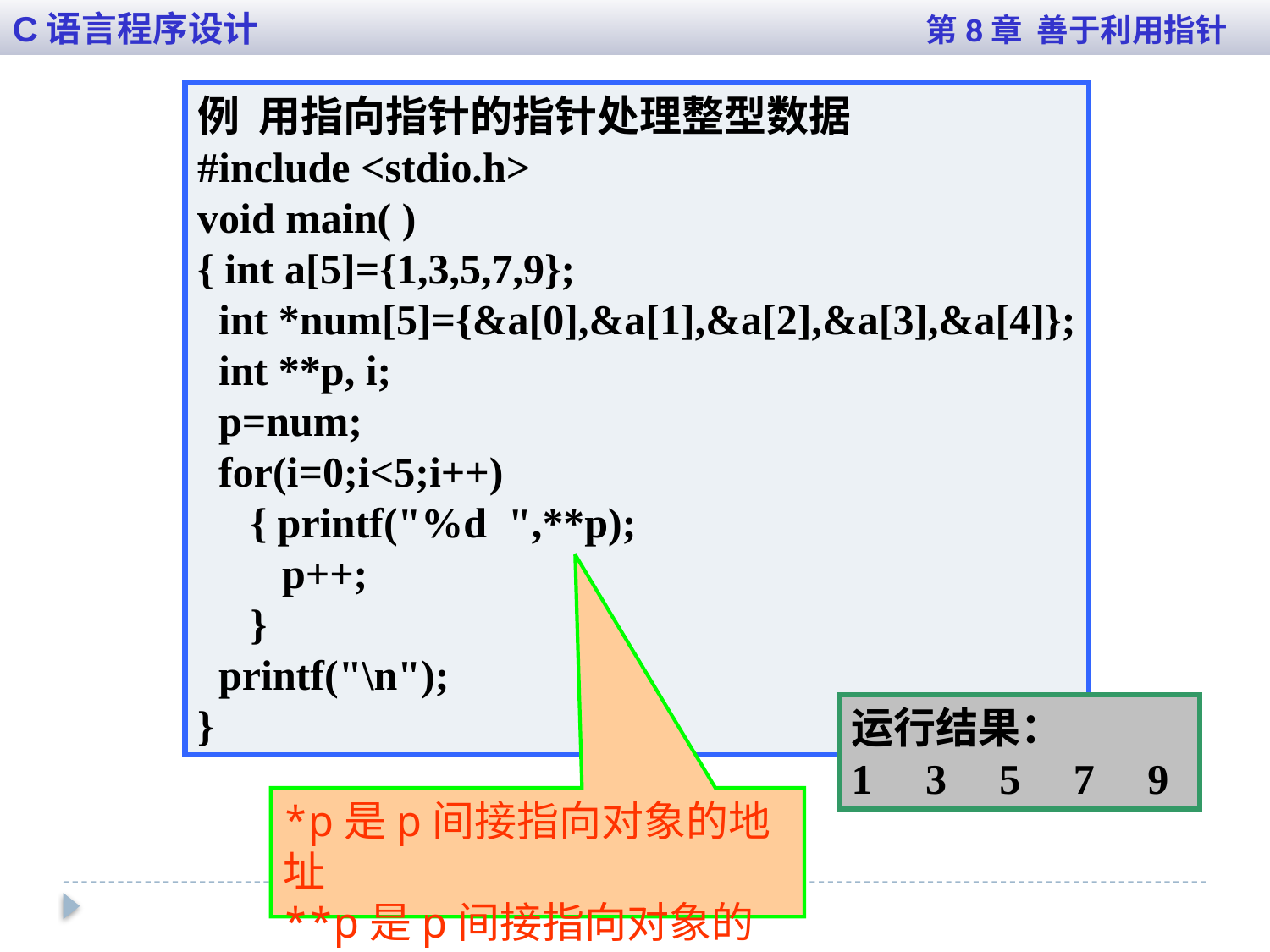

C语言程序设计                                                                                   第8章  善于利用指针
例  用指向指针的指针处理整型数据
#include <stdio.h>
void main( )
{ int a[5]={1,3,5,7,9};
  int *num[5]={&a[0],&a[1],&a[2],&a[3],&a[4]};
  int **p, i;
  p=num;
  for(i=0;i<5;i++)
     { printf("%d  ",**p);
        p++;
     }
  printf("\n");
}
运行结果：
1     3     5     7     9
*p是p间接指向对象的地址
**p是p间接指向对象的值